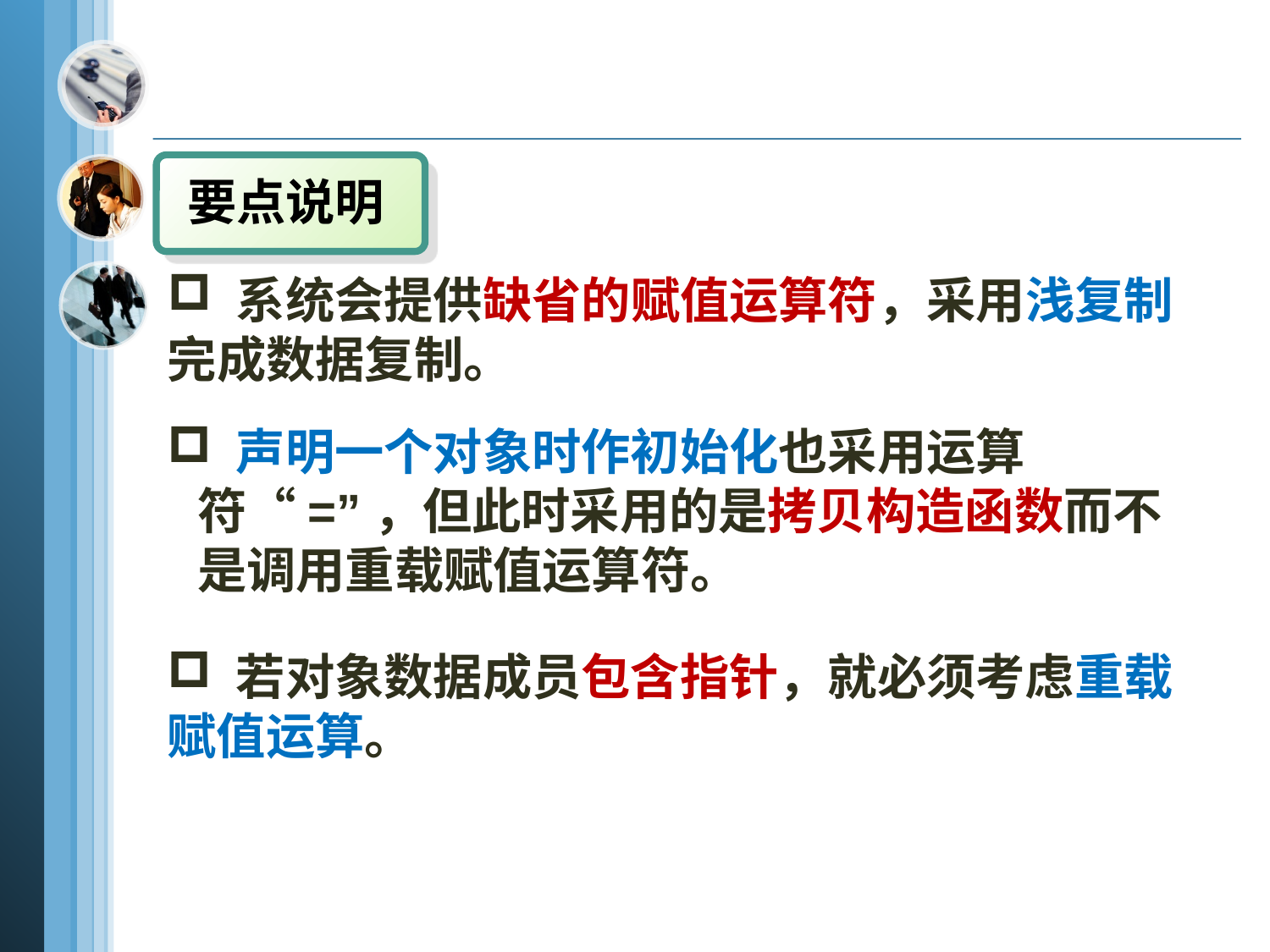

要点说明
 系统会提供缺省的赋值运算符，采用浅复制完成数据复制。
 声明一个对象时作初始化也采用运算符“=”，但此时采用的是拷贝构造函数而不是调用重载赋值运算符。
 若对象数据成员包含指针，就必须考虑重载赋值运算。